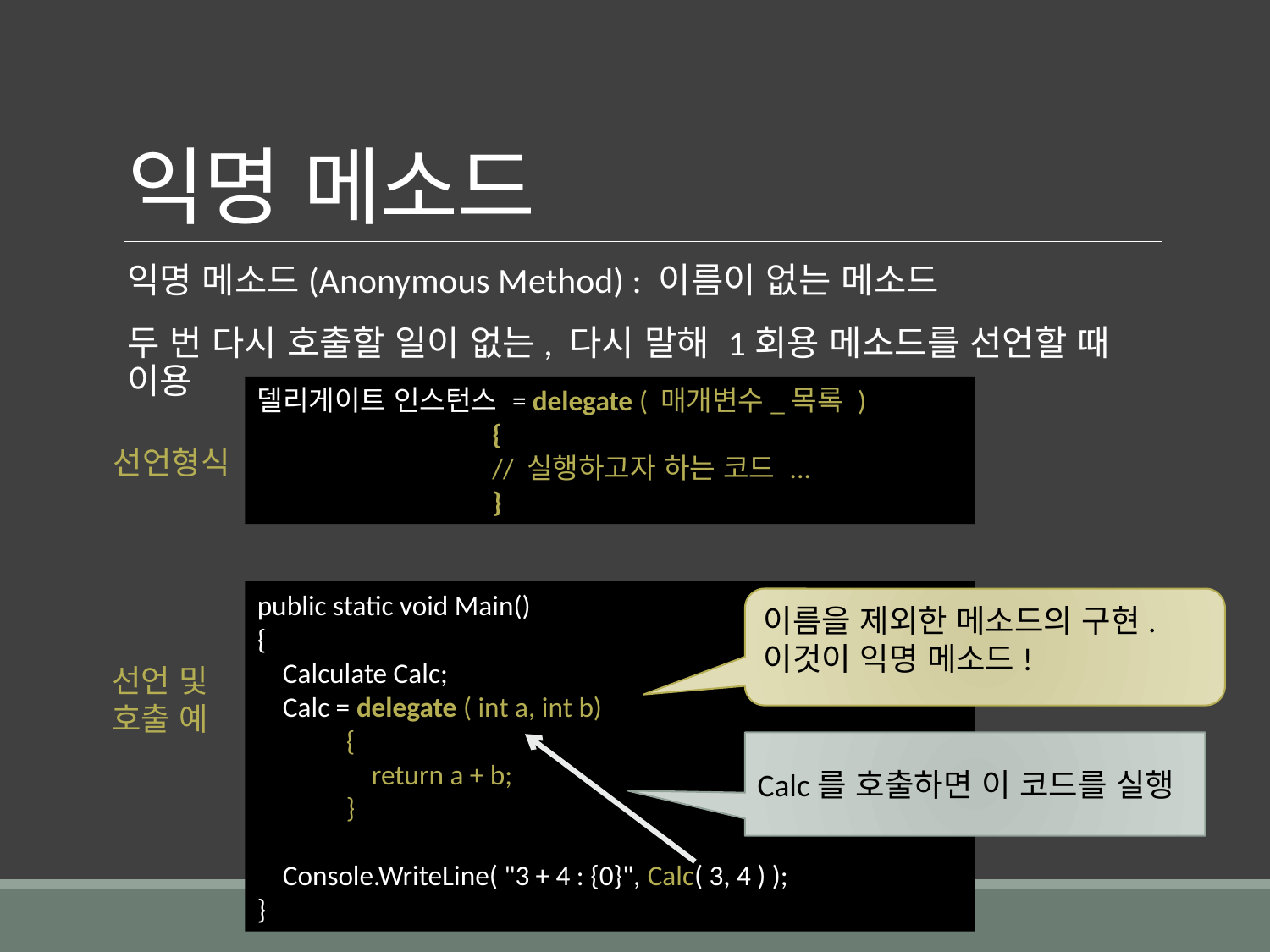

# 익명 메소드
익명 메소드(Anonymous Method) : 이름이 없는 메소드
두 번 다시 호출할 일이 없는, 다시 말해 1회용 메소드를 선언할 때 이용

델리게이트 인스턴스 = delegate ( 매개변수_목록 )
                                     {
                                     // 실행하고자 하는 코드 ...
                                     }
선언형식
public static void Main()
{
    Calculate Calc;
    Calc = delegate ( int a, int b)
              {
                  return a + b;
              }

    Console.WriteLine( "3 + 4 : {0}", Calc( 3, 4 ) );
}
이름을 제외한 메소드의 구현. 이것이 익명 메소드!
선언 및
호출 예
Calc를 호출하면 이 코드를 실행